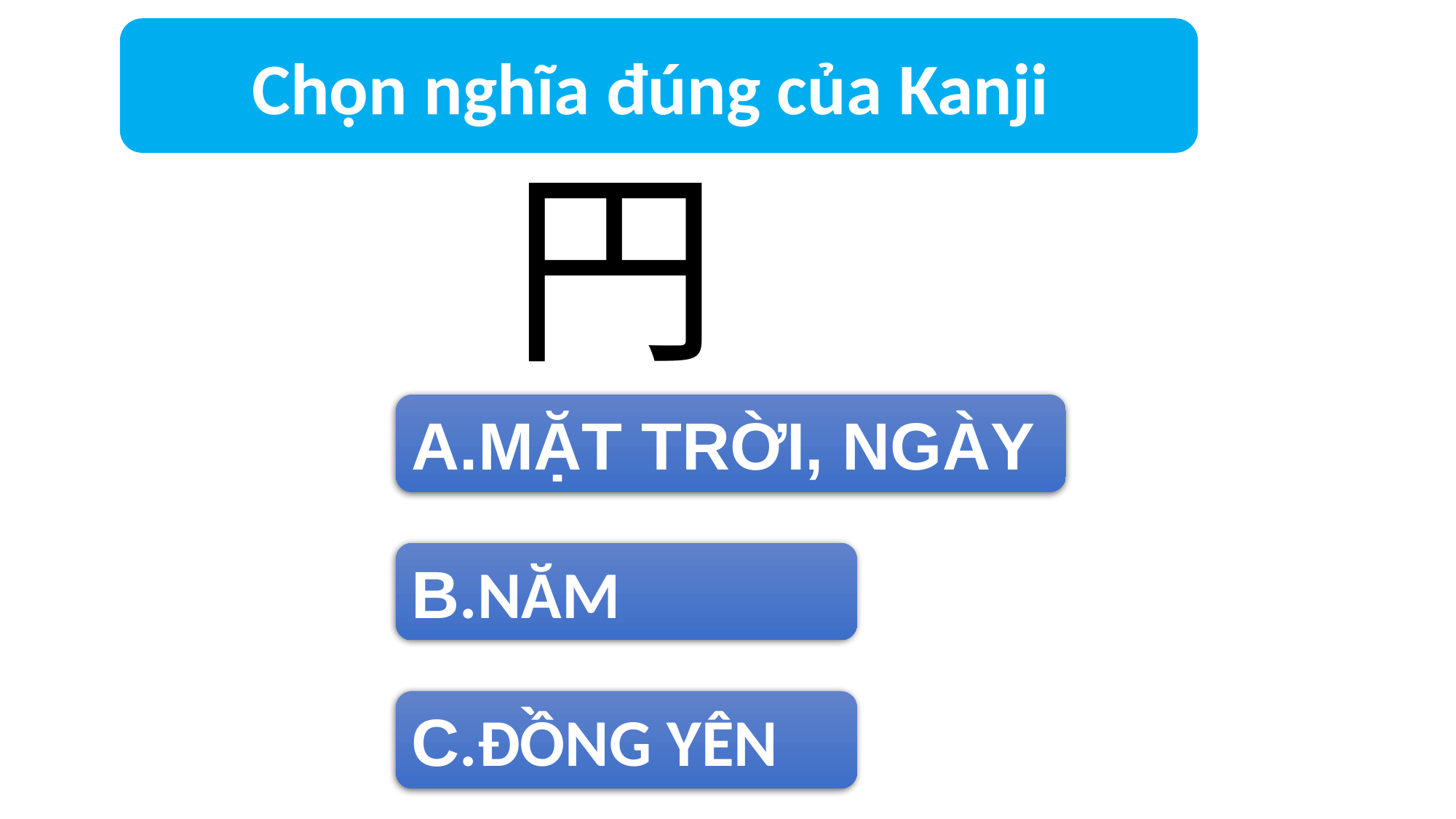

Chọn nghĩa đúng của Kanji
円
A.MẶT TRỜI, NGÀY
B.NĂM
C.ĐỒNG YÊN